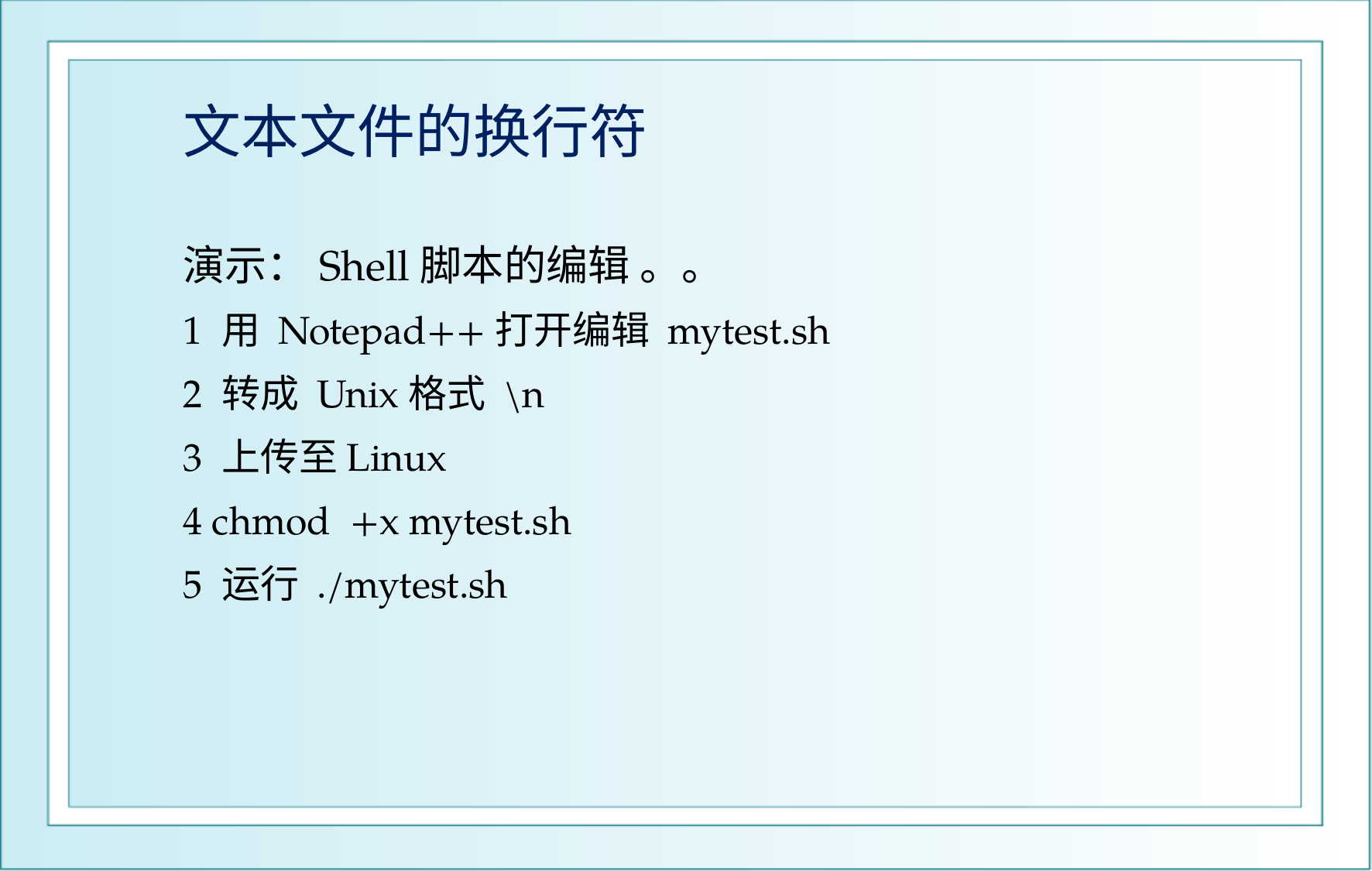

# 文本文件的换行符
演示：Shell脚本的编辑 。。
1 用 Notepad++打开编辑 mytest.sh
2 转成 Unix格式 \n
3 上传至Linux
4 chmod  +x mytest.sh
5 运行 ./mytest.sh